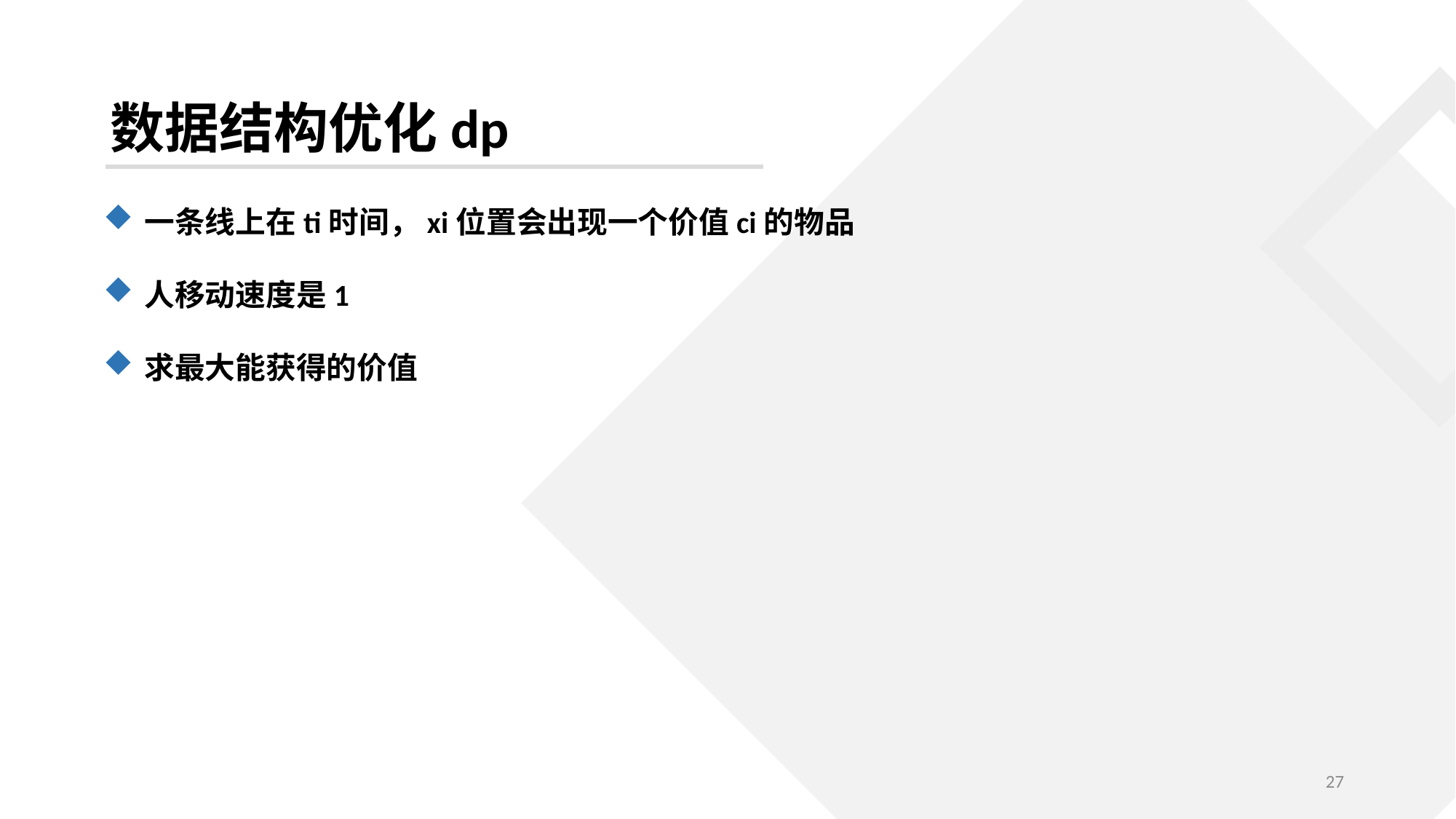

数据结构优化dp
一条线上在ti时间，xi位置会出现一个价值ci的物品

人移动速度是1

求最大能获得的价值
27